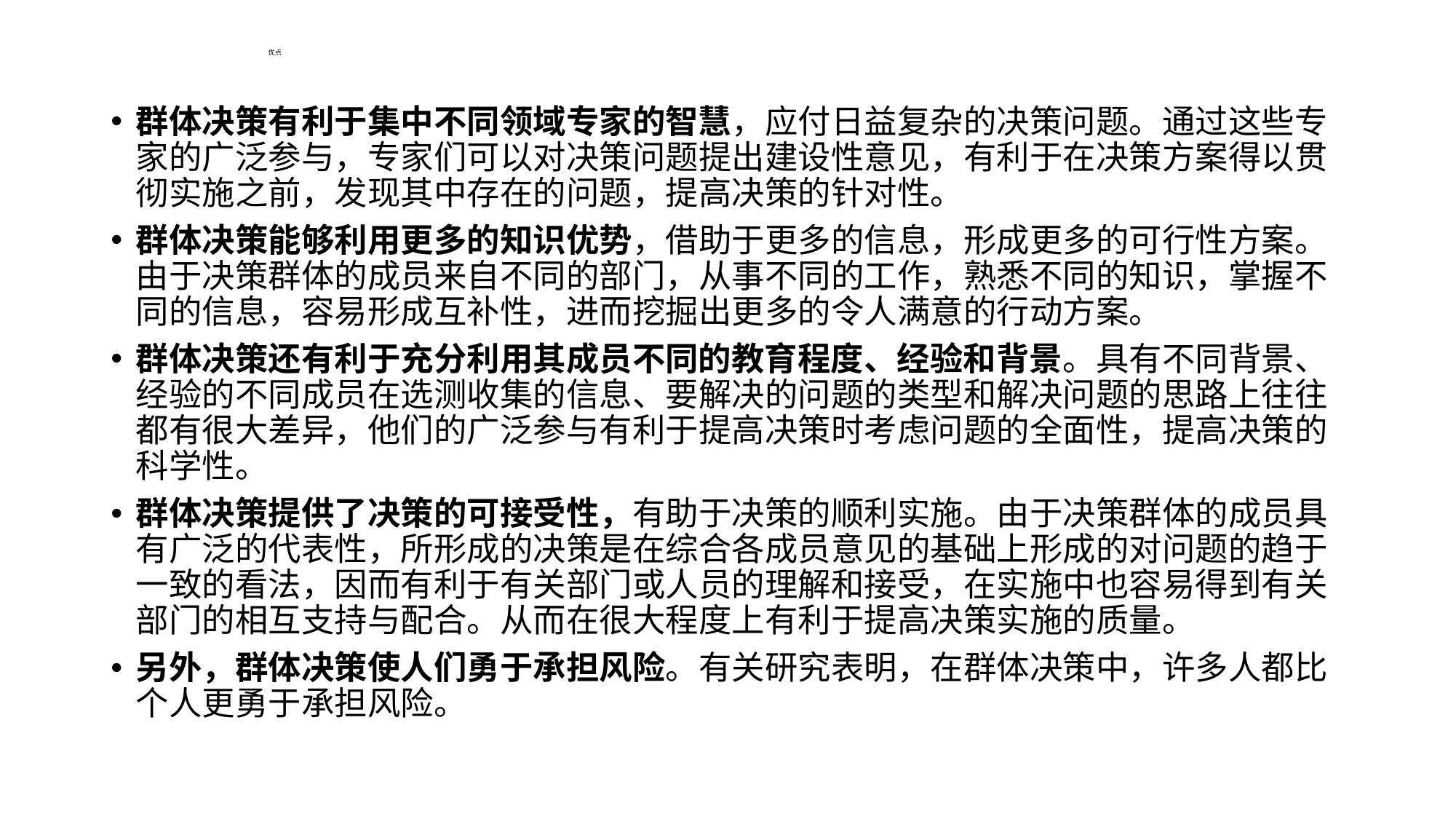

# 优点
群体决策有利于集中不同领域专家的智慧，应付日益复杂的决策问题。通过这些专家的广泛参与，专家们可以对决策问题提出建设性意见，有利于在决策方案得以贯彻实施之前，发现其中存在的问题，提高决策的针对性。
群体决策能够利用更多的知识优势，借助于更多的信息，形成更多的可行性方案。由于决策群体的成员来自不同的部门，从事不同的工作，熟悉不同的知识，掌握不同的信息，容易形成互补性，进而挖掘出更多的令人满意的行动方案。
群体决策还有利于充分利用其成员不同的教育程度、经验和背景。具有不同背景、经验的不同成员在选测收集的信息、要解决的问题的类型和解决问题的思路上往往都有很大差异，他们的广泛参与有利于提高决策时考虑问题的全面性，提高决策的科学性。
群体决策提供了决策的可接受性，有助于决策的顺利实施。由于决策群体的成员具有广泛的代表性，所形成的决策是在综合各成员意见的基础上形成的对问题的趋于一致的看法，因而有利于有关部门或人员的理解和接受，在实施中也容易得到有关部门的相互支持与配合。从而在很大程度上有利于提高决策实施的质量。
另外，群体决策使人们勇于承担风险。有关研究表明，在群体决策中，许多人都比个人更勇于承担风险。